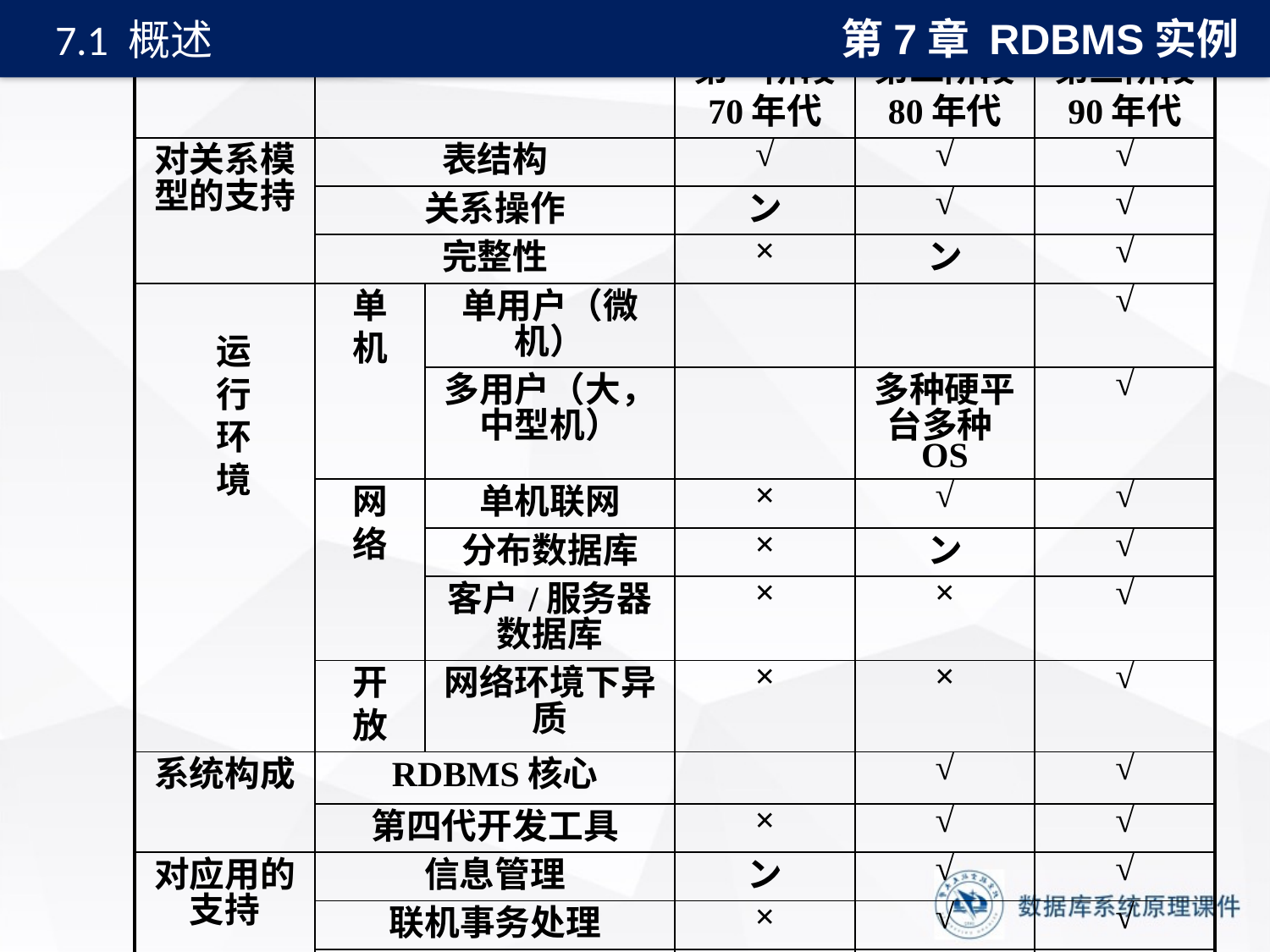

第7章 RDBMS实例
7.1 概述
|  |  |  | 第一阶段 70年代 | 第二阶段 80年代 | 第三阶段 90年代 |
| --- | --- | --- | --- | --- | --- |
| 对关系模型的支持 | 表结构 |  | √ | √ | √ |
|  | 关系操作 |  | ン | √ | √ |
|  | 完整性 |  | × | ン | √ |
| 运 行 环 境 | 单 机 | 单用户（微机） |  |  | √ |
|  |  | 多用户（大，中型机） |  | 多种硬平台多种OS | √ |
|  | 网 络 | 单机联网 | × | √ | √ |
|  |  | 分布数据库 | × | ン | √ |
|  |  | 客户/服务器数据库 | × | × | √ |
|  | 开 放 | 网络环境下异质 | × | × | √ |
| 系统构成 | RDBMS核心 |  |  | √ | √ |
|  | 第四代开发工具 |  | × | √ | √ |
| 对应用的支持 | 信息管理 |  | ン | √ | √ |
|  | 联机事务处理 |  | × | √ | √ |
|  | 整个行业/行业的OLTP |  | × | × | ン |
|  | OLAP，辅助决策 |  | × | × | ン |